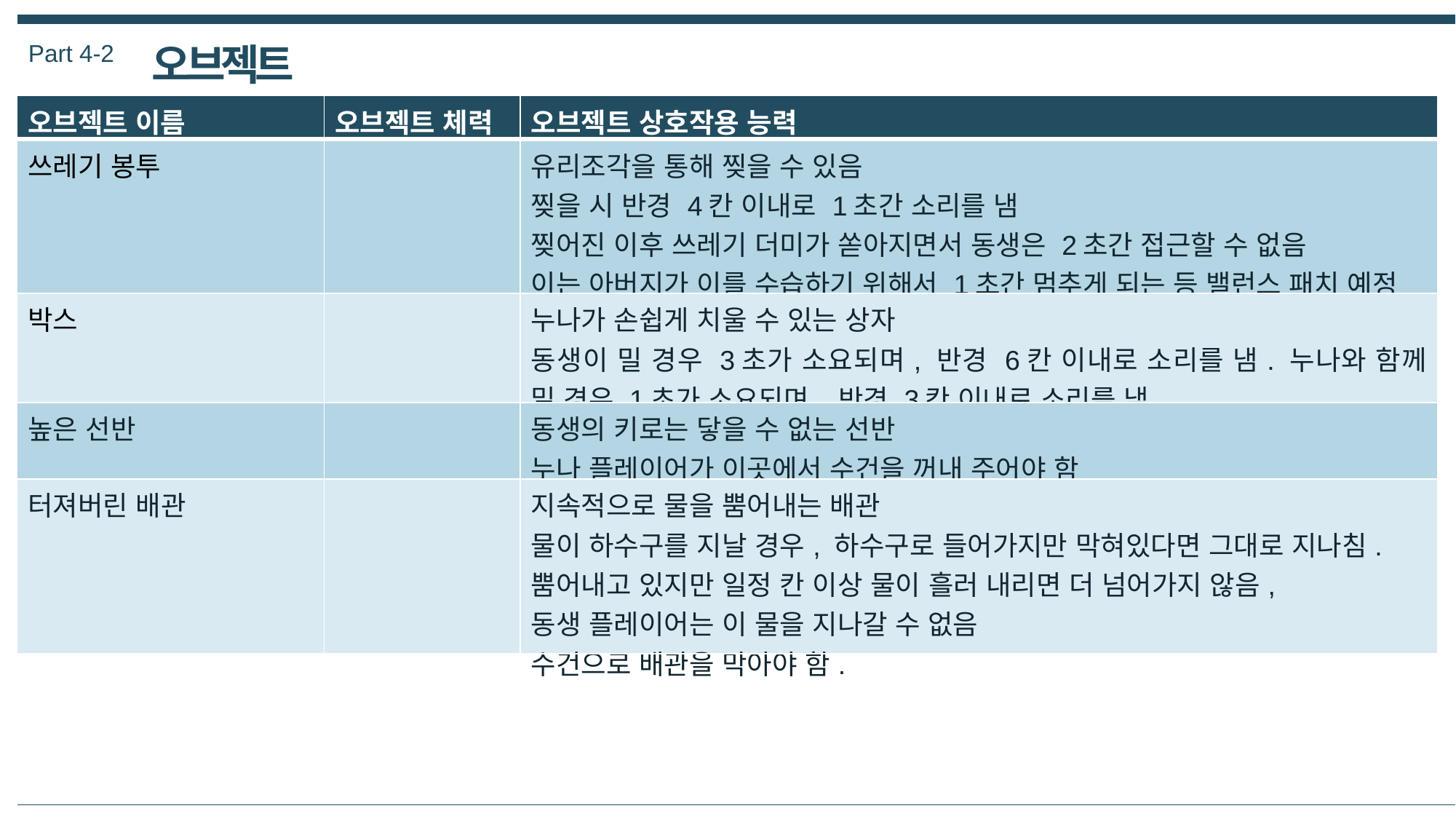

Part 4-2
오브젝트
| 오브젝트 이름 | 오브젝트 체력 | 오브젝트 상호작용 능력 |
| --- | --- | --- |
| 쓰레기 봉투 |  | 유리조각을 통해 찢을 수 있음 찢을 시 반경 4칸 이내로 1초간 소리를 냄 찢어진 이후 쓰레기 더미가 쏟아지면서 동생은 2초간 접근할 수 없음 이는 아버지가 이를 수습하기 위해서 1초간 멈추게 되는 등 밸런스 패치 예정 |
| 박스 |  | 누나가 손쉽게 치울 수 있는 상자 동생이 밀 경우 3초가 소요되며, 반경 6칸 이내로 소리를 냄. 누나와 함께 밀 경우 1초가 소요되며, 반경 3칸 이내로 소리를 냄 |
| 높은 선반 |  | 동생의 키로는 닿을 수 없는 선반 누나 플레이어가 이곳에서 수건을 꺼내 주어야 함 |
| 터져버린 배관 |  | 지속적으로 물을 뿜어내는 배관 물이 하수구를 지날 경우, 하수구로 들어가지만 막혀있다면 그대로 지나침. 뿜어내고 있지만 일정 칸 이상 물이 흘러 내리면 더 넘어가지 않음, 동생 플레이어는 이 물을 지나갈 수 없음 수건으로 배관을 막아야 함. |